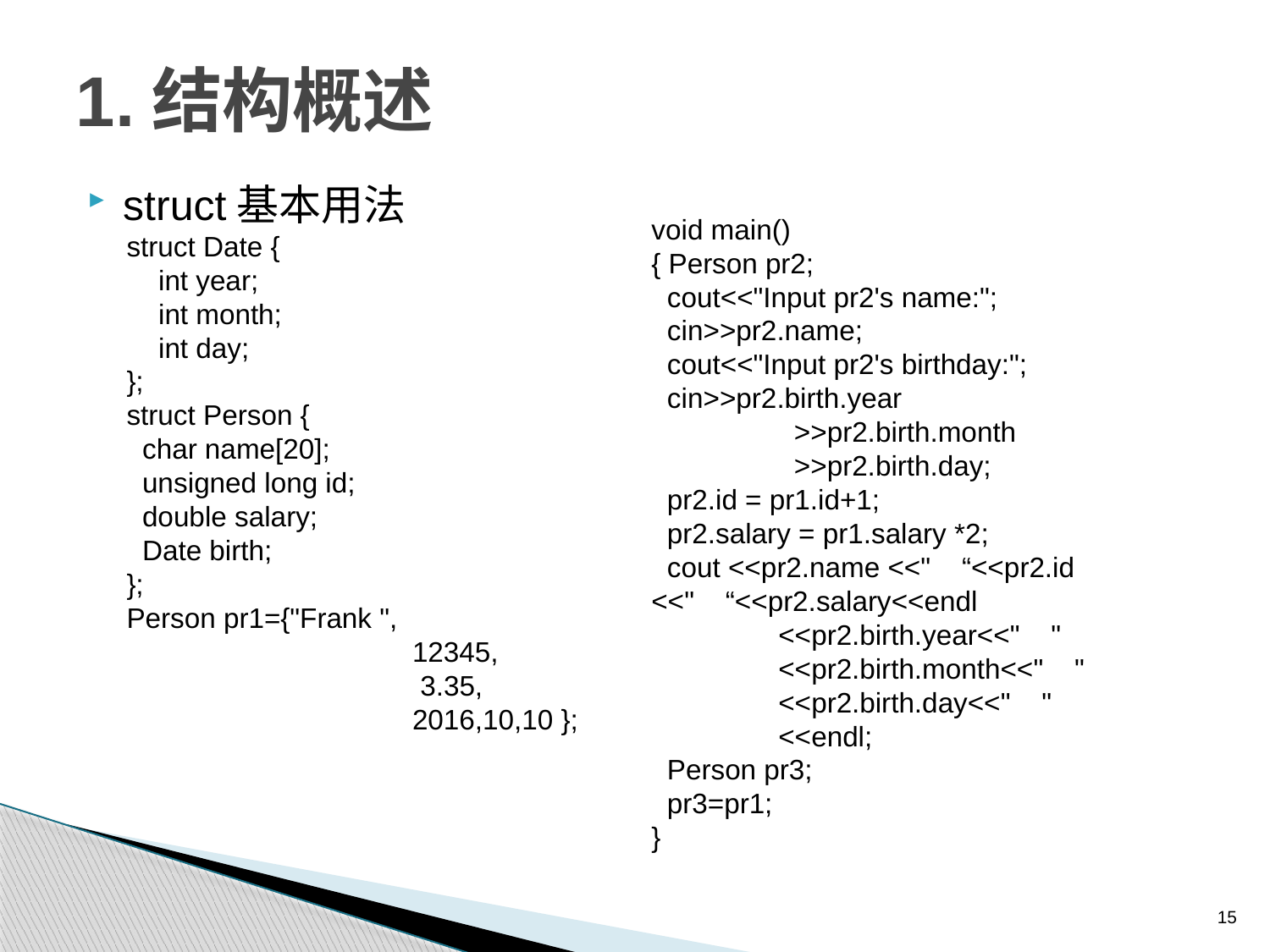

# 1.结构概述
struct基本用法
struct Date {
	int year;
	int month;
	int day;
};
struct Person {
  char name[20];
  unsigned long id;
  double salary;
  Date birth;
};
Person pr1={"Frank ",
			12345,
			 3.35,
			2016,10,10 };

void main()
{ Person pr2;
  cout<<"Input pr2's name:";
  cin>>pr2.name;
  cout<<"Input pr2's birthday:";
  cin>>pr2.birth.year
	  >>pr2.birth.month
	  >>pr2.birth.day;
  pr2.id = pr1.id+1;
  pr2.salary = pr1.salary *2;
  cout <<pr2.name <<"    “<<pr2.id 	<<"    “<<pr2.salary<<endl
	<<pr2.birth.year<<"    "
	<<pr2.birth.month<<"    "
	<<pr2.birth.day<<"    "
	<<endl;
  Person pr3;
  pr3=pr1;
}
15